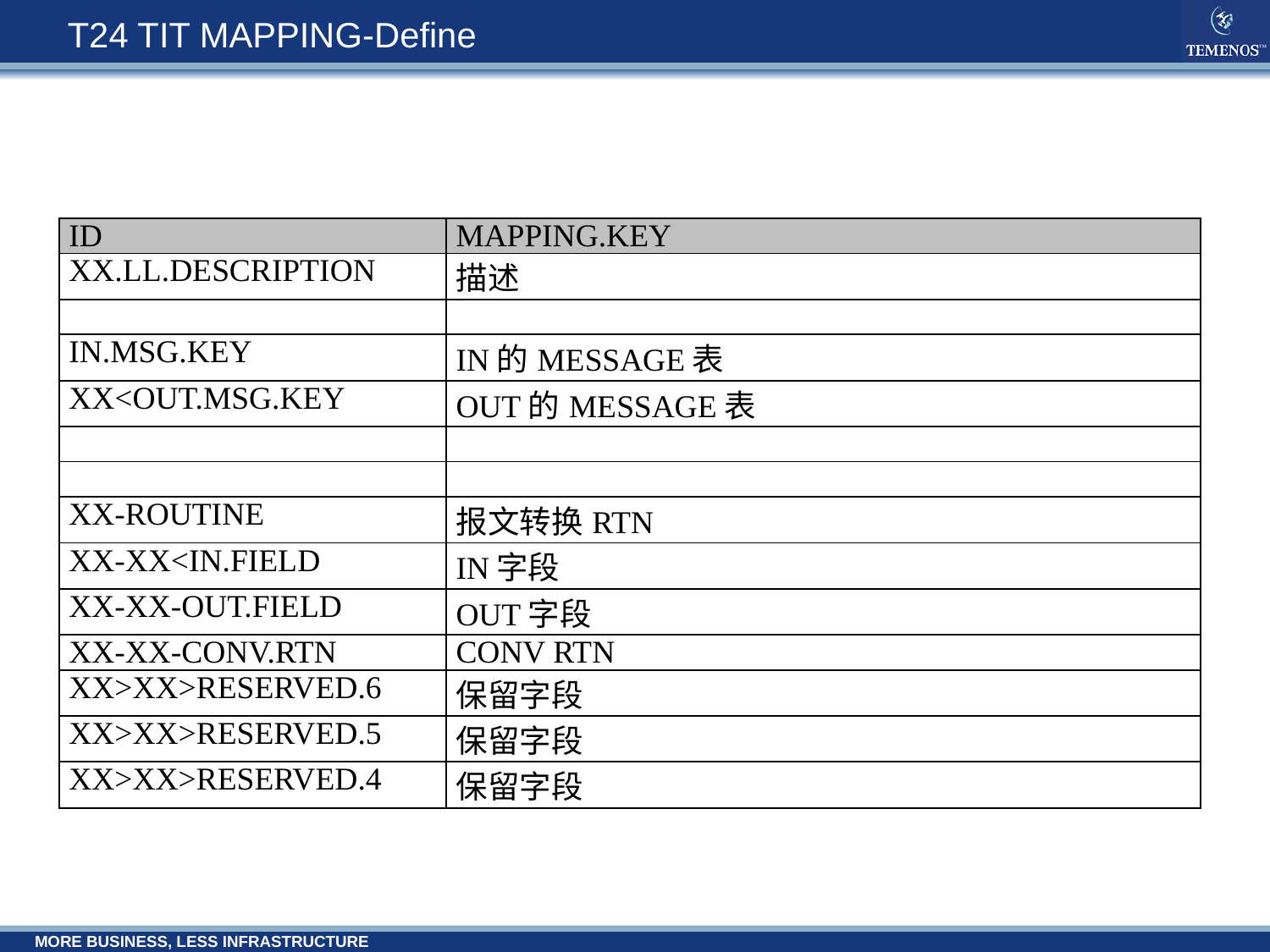

# T24 TIT MAPPING-Define
| ID | MAPPING.KEY |
| --- | --- |
| XX.LL.DESCRIPTION | 描述 |
|  |  |
| IN.MSG.KEY | IN的MESSAGE表 |
| XX<OUT.MSG.KEY | OUT的MESSAGE表 |
|  |  |
|  |  |
| XX-ROUTINE | 报文转换RTN |
| XX-XX<IN.FIELD | IN字段 |
| XX-XX-OUT.FIELD | OUT字段 |
| XX-XX-CONV.RTN | CONV RTN |
| XX>XX>RESERVED.6 | 保留字段 |
| XX>XX>RESERVED.5 | 保留字段 |
| XX>XX>RESERVED.4 | 保留字段 |